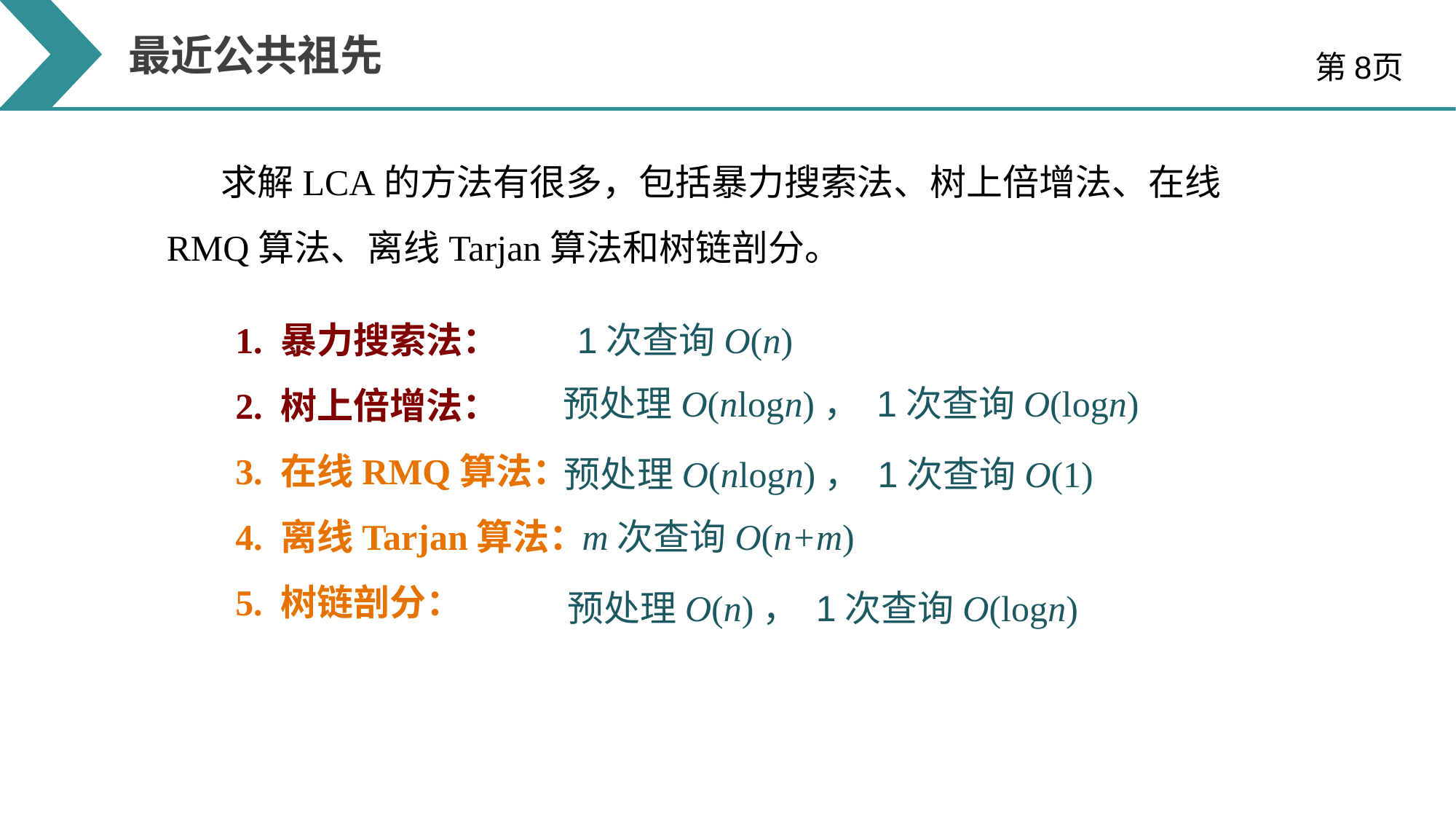

最近公共祖先
第8页
求解LCA的方法有很多，包括暴力搜索法、树上倍增法、在线RMQ算法、离线Tarjan算法和树链剖分。
1. 暴力搜索法：
2. 树上倍增法：
3. 在线RMQ算法：
4. 离线Tarjan算法：
5. 树链剖分：
1次查询O(n)
预处理O(nlogn)， 1次查询O(logn)
预处理O(nlogn)， 1次查询O(1)
m次查询O(n+m)
预处理O(n)， 1次查询O(logn)